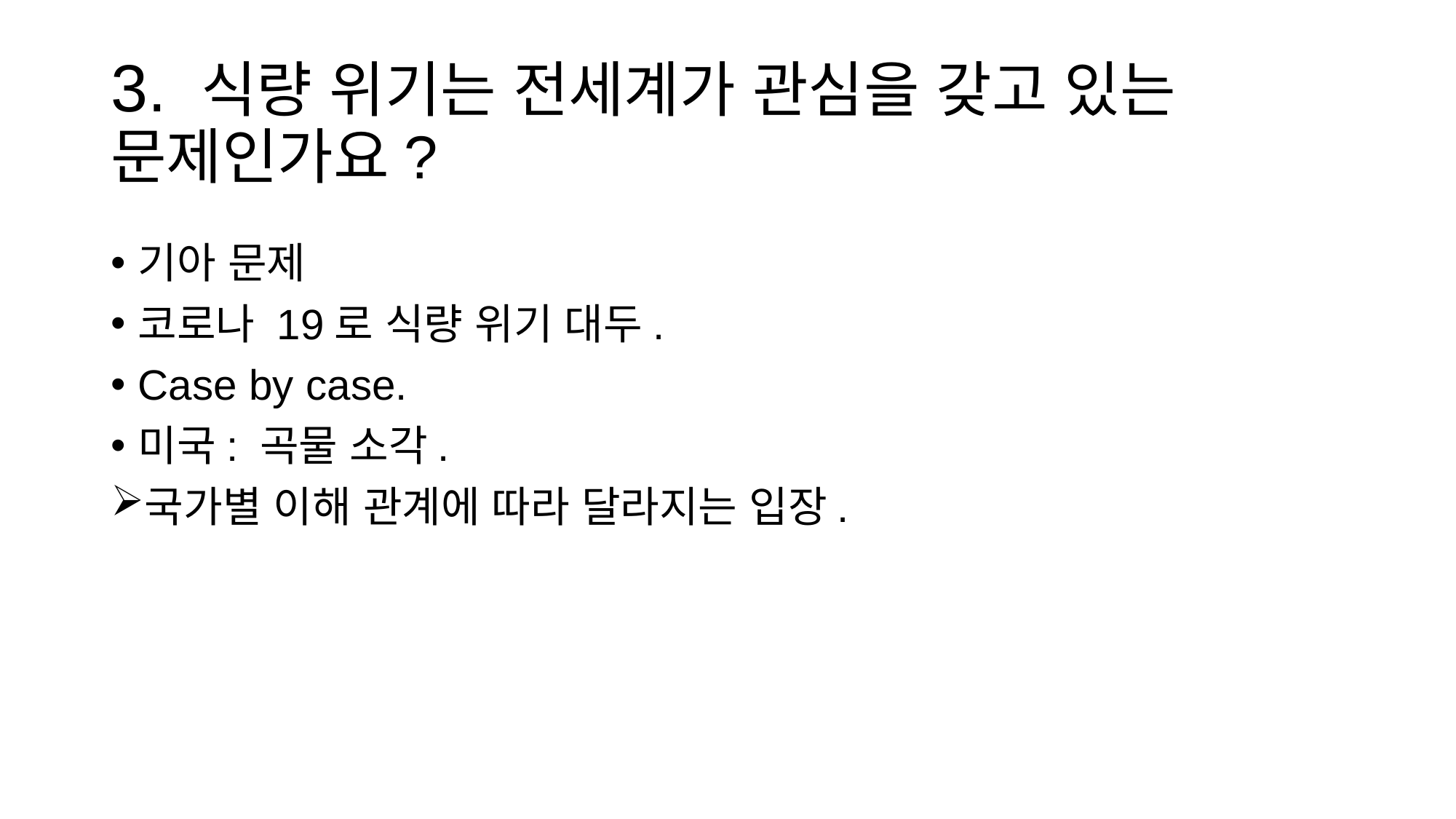

# 3. 식량 위기는 전세계가 관심을 갖고 있는 문제인가요?
기아 문제
코로나 19로 식량 위기 대두.
Case by case.
미국: 곡물 소각.
국가별 이해 관계에 따라 달라지는 입장.